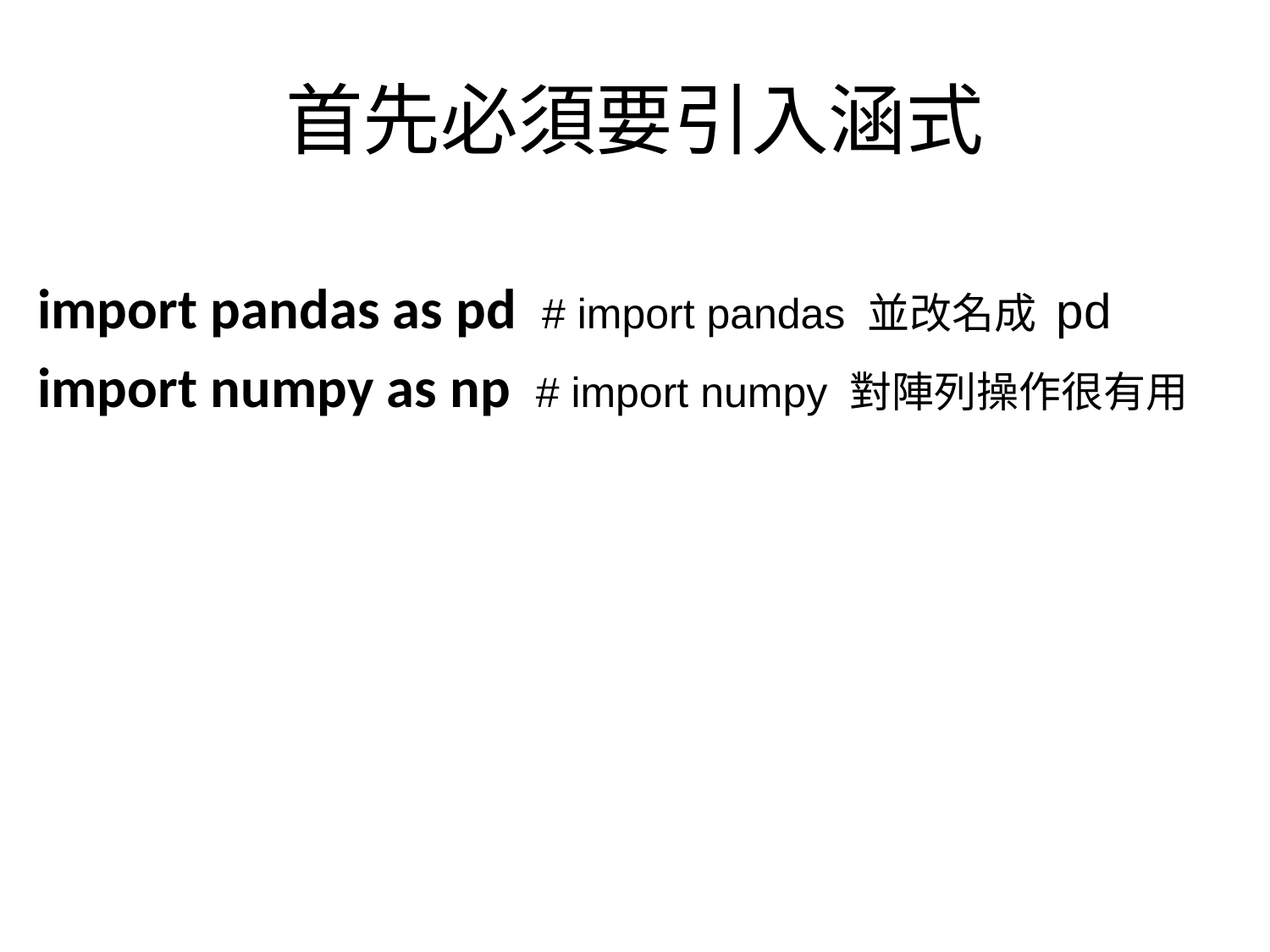

# 首先必須要引入涵式
import pandas as pd  # import pandas 並改名成 pd
import numpy as np  # import numpy 對陣列操作很有用